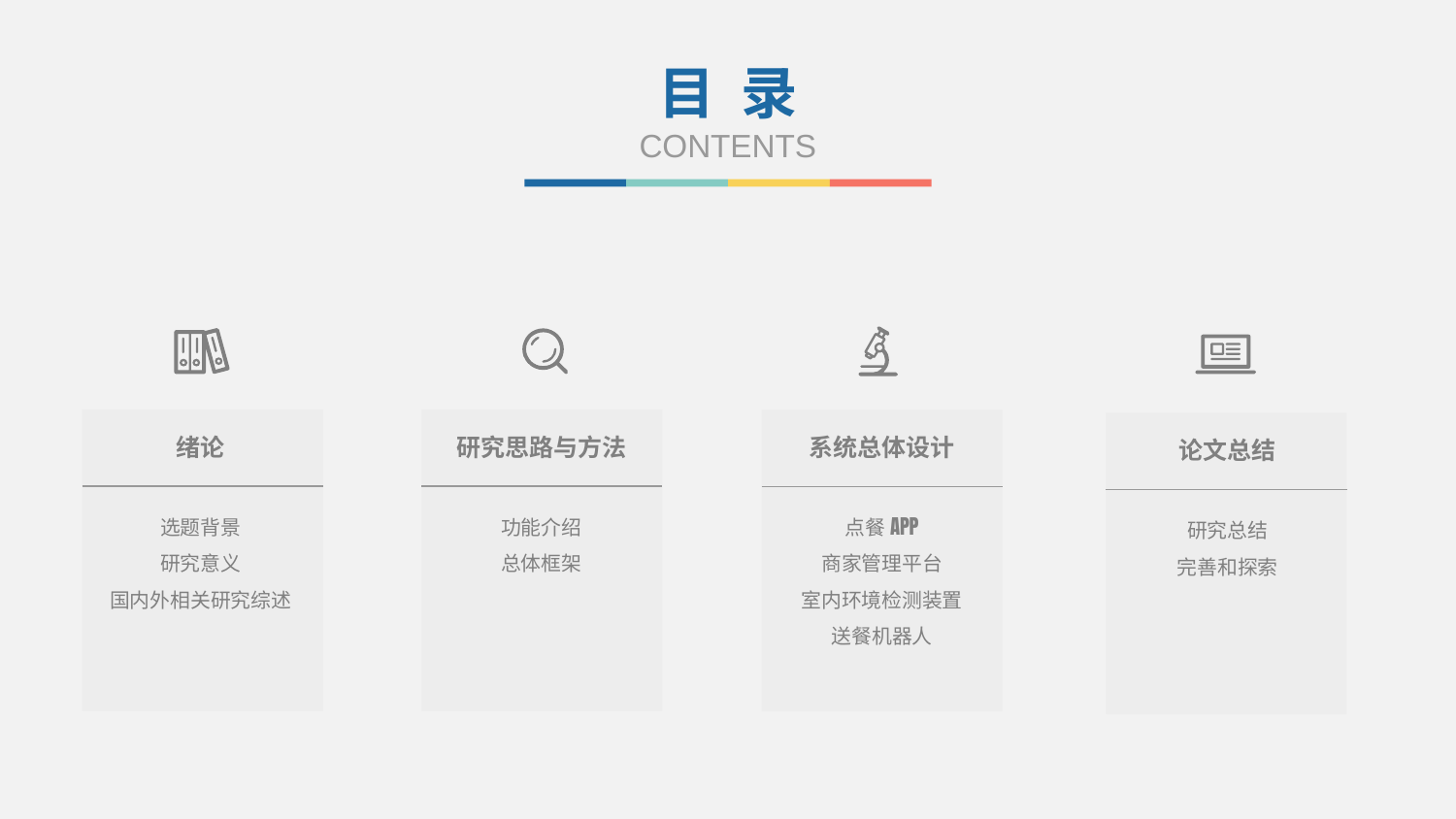

目  录
CONTENTS

研究思路与方法
绪论
系统总体设计
论文总结
功能介绍
总体框架
选题背景
研究意义
国内外相关研究综述
点餐APP
商家管理平台
室内环境检测装置
送餐机器人
研究总结
完善和探索